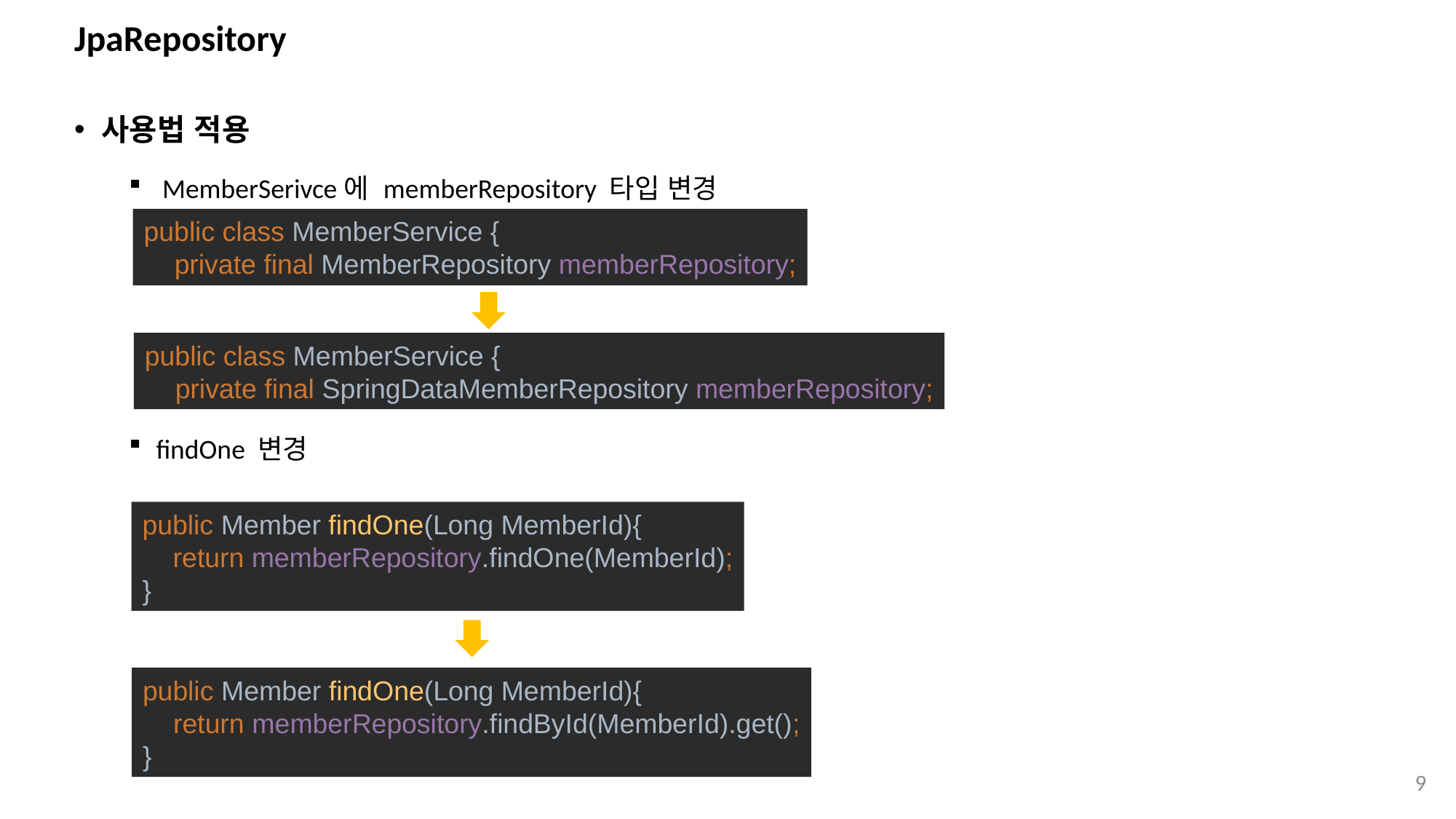

# JpaRepository
사용법 적용
 MemberSerivce에 memberRepository 타입 변경

findOne 변경

public class MemberService {
    private final MemberRepository memberRepository;

public class MemberService {
    private final SpringDataMemberRepository memberRepository;
public Member findOne(Long MemberId){
    return memberRepository.findOne(MemberId);
}

public Member findOne(Long MemberId){
    return memberRepository.findById(MemberId).get();
}
9